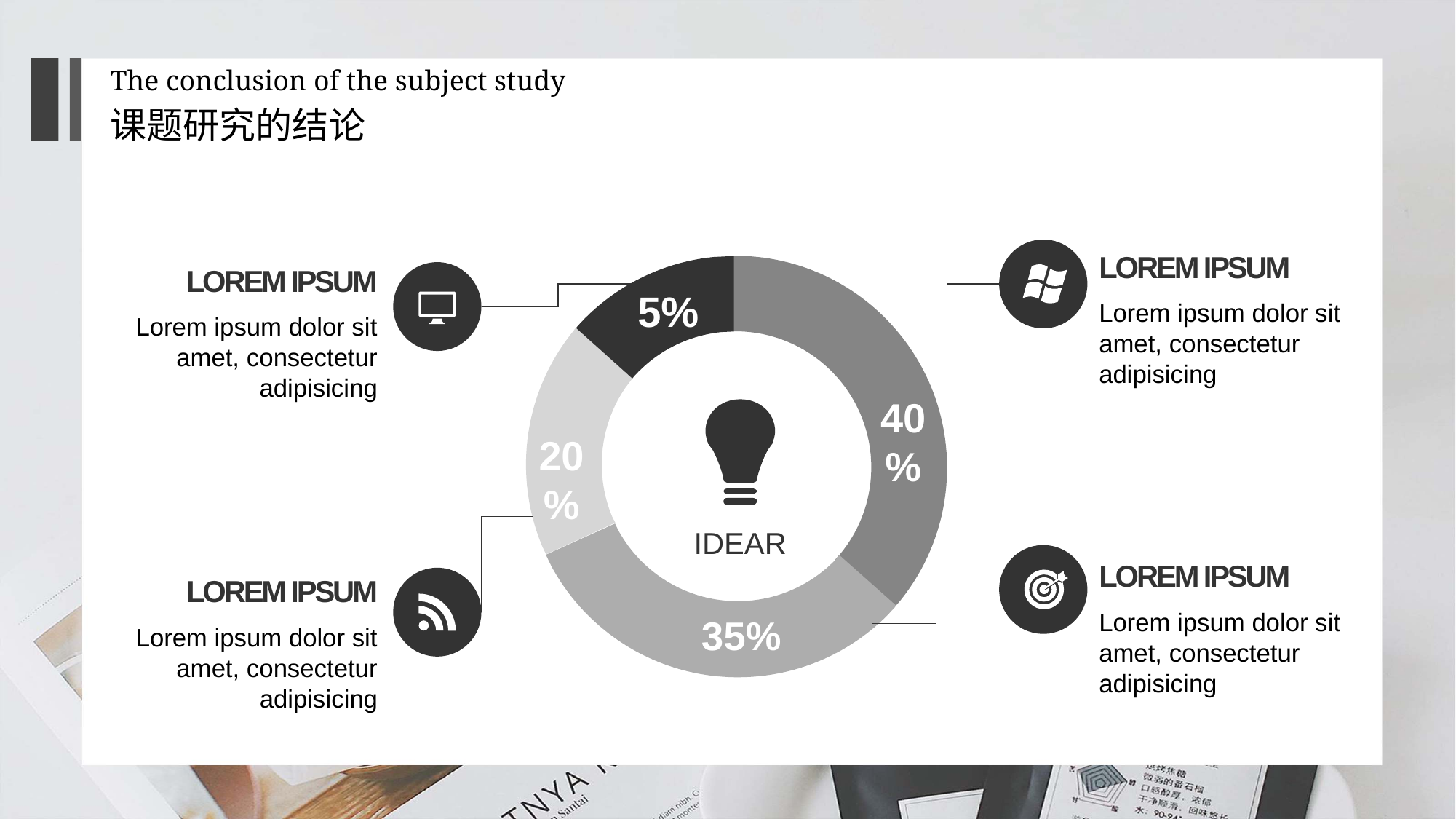

The conclusion of the subject study
课题研究的结论

LOREM IPSUM

LOREM IPSUM

5%
Lorem ipsum dolor sit amet, consectetur adipisicing

Lorem ipsum dolor sit amet, consectetur adipisicing

40%

20%

IDEAR

LOREM IPSUM
LOREM IPSUM

Lorem ipsum dolor sit amet, consectetur adipisicing
35%

Lorem ipsum dolor sit amet, consectetur adipisicing